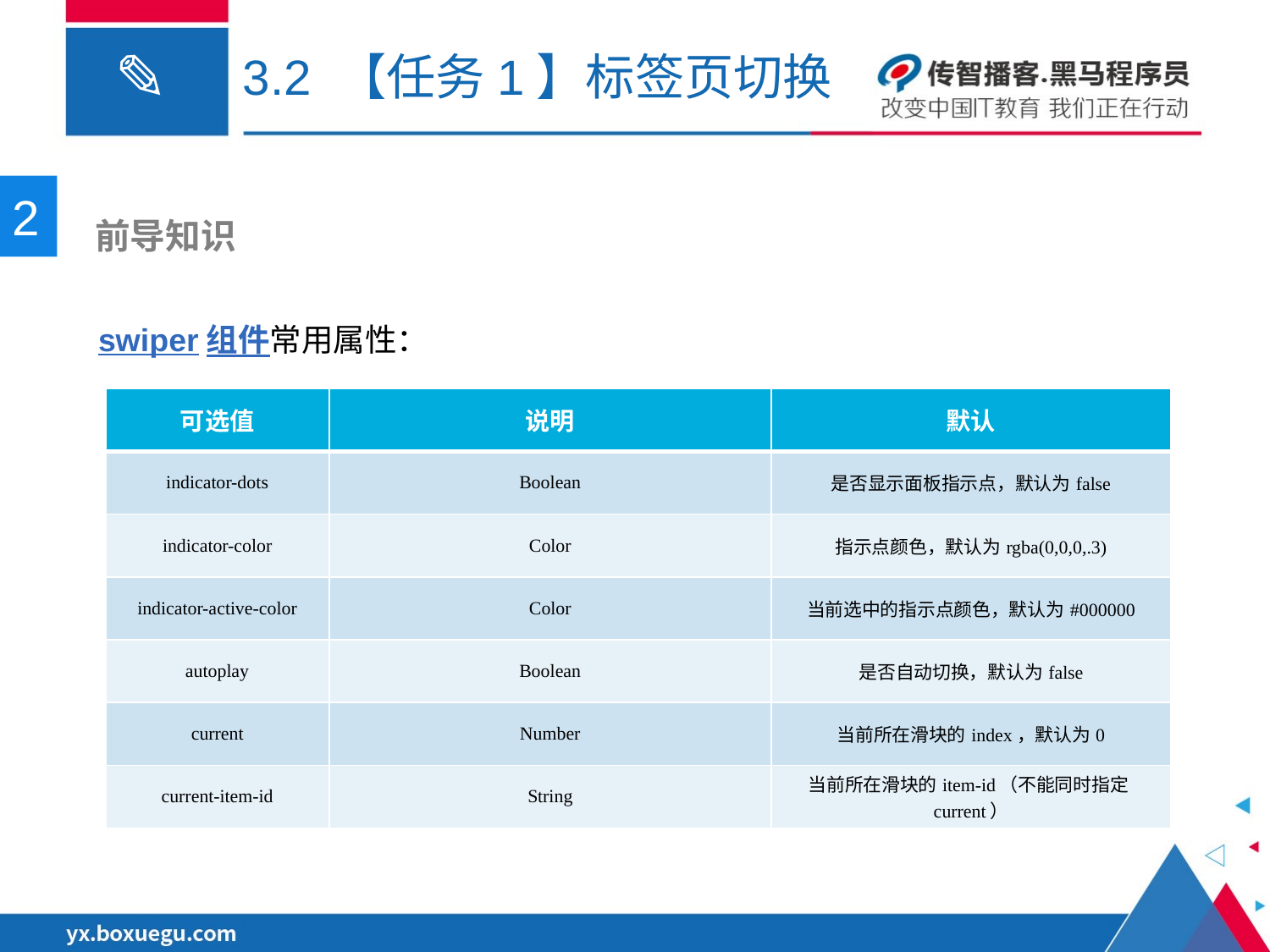

# 3.2 【任务1】标签页切换

2
  前导知识
swiper组件常用属性：
| 可选值 | 说明 | 默认 |
| --- | --- | --- |
| indicator-dots | Boolean | 是否显示面板指示点，默认为false |
| indicator-color | Color | 指示点颜色，默认为rgba(0,0,0,.3) |
| indicator-active-color | Color | 当前选中的指示点颜色，默认为#000000 |
| autoplay | Boolean | 是否自动切换，默认为false |
| current | Number | 当前所在滑块的index，默认为0 |
| current-item-id | String | 当前所在滑块的item-id（不能同时指定current） |